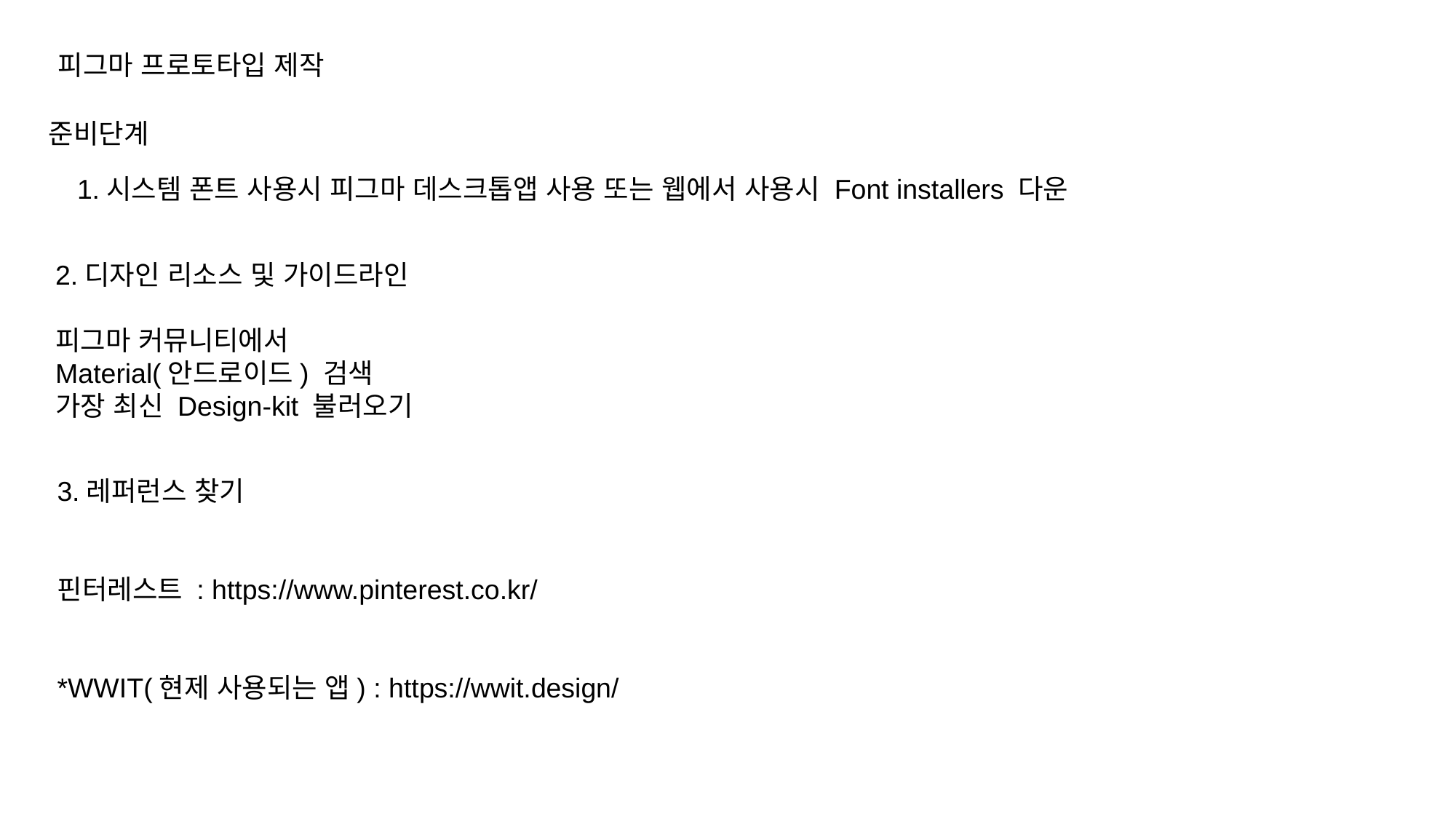

피그마 프로토타입 제작
준비단계
1.시스템 폰트 사용시 피그마 데스크톱앱 사용 또는 웹에서 사용시 Font installers 다운
2.디자인 리소스 및 가이드라인

피그마 커뮤니티에서
Material(안드로이드) 검색
가장 최신 Design-kit 불러오기
3.레퍼런스 찾기

핀터레스트 : https://www.pinterest.co.kr/

*WWIT(현제 사용되는 앱) : https://wwit.design/